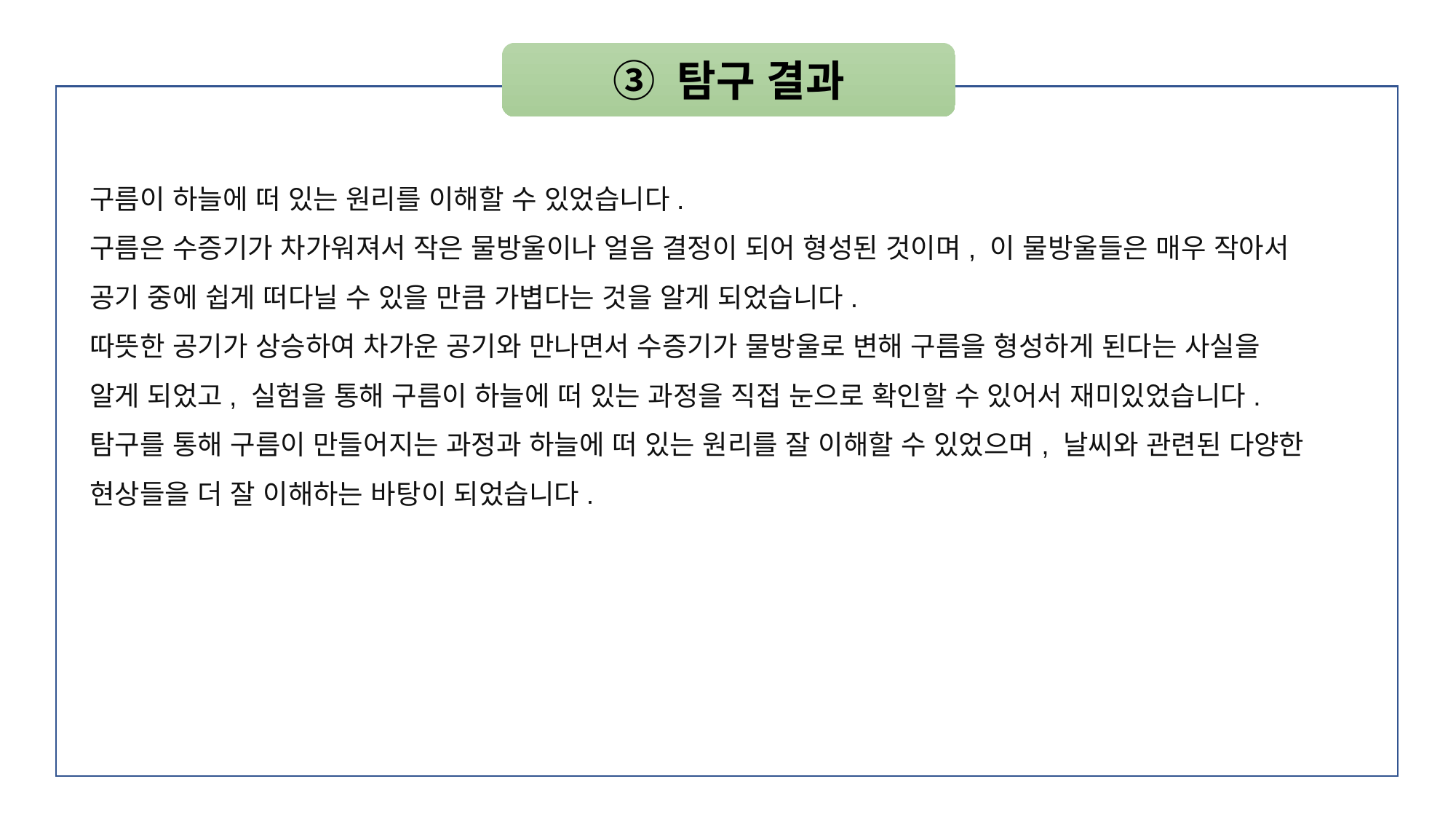

③ 탐구 결과

구름이 하늘에 떠 있는 원리를 이해할 수 있었습니다.
구름은 수증기가 차가워져서 작은 물방울이나 얼음 결정이 되어 형성된 것이며, 이 물방울들은 매우 작아서
공기 중에 쉽게 떠다닐 수 있을 만큼 가볍다는 것을 알게 되었습니다.
따뜻한 공기가 상승하여 차가운 공기와 만나면서 수증기가 물방울로 변해 구름을 형성하게 된다는 사실을
알게 되었고, 실험을 통해 구름이 하늘에 떠 있는 과정을 직접 눈으로 확인할 수 있어서 재미있었습니다.
탐구를 통해 구름이 만들어지는 과정과 하늘에 떠 있는 원리를 잘 이해할 수 있었으며, 날씨와 관련된 다양한 현상들을 더 잘 이해하는 바탕이 되었습니다.